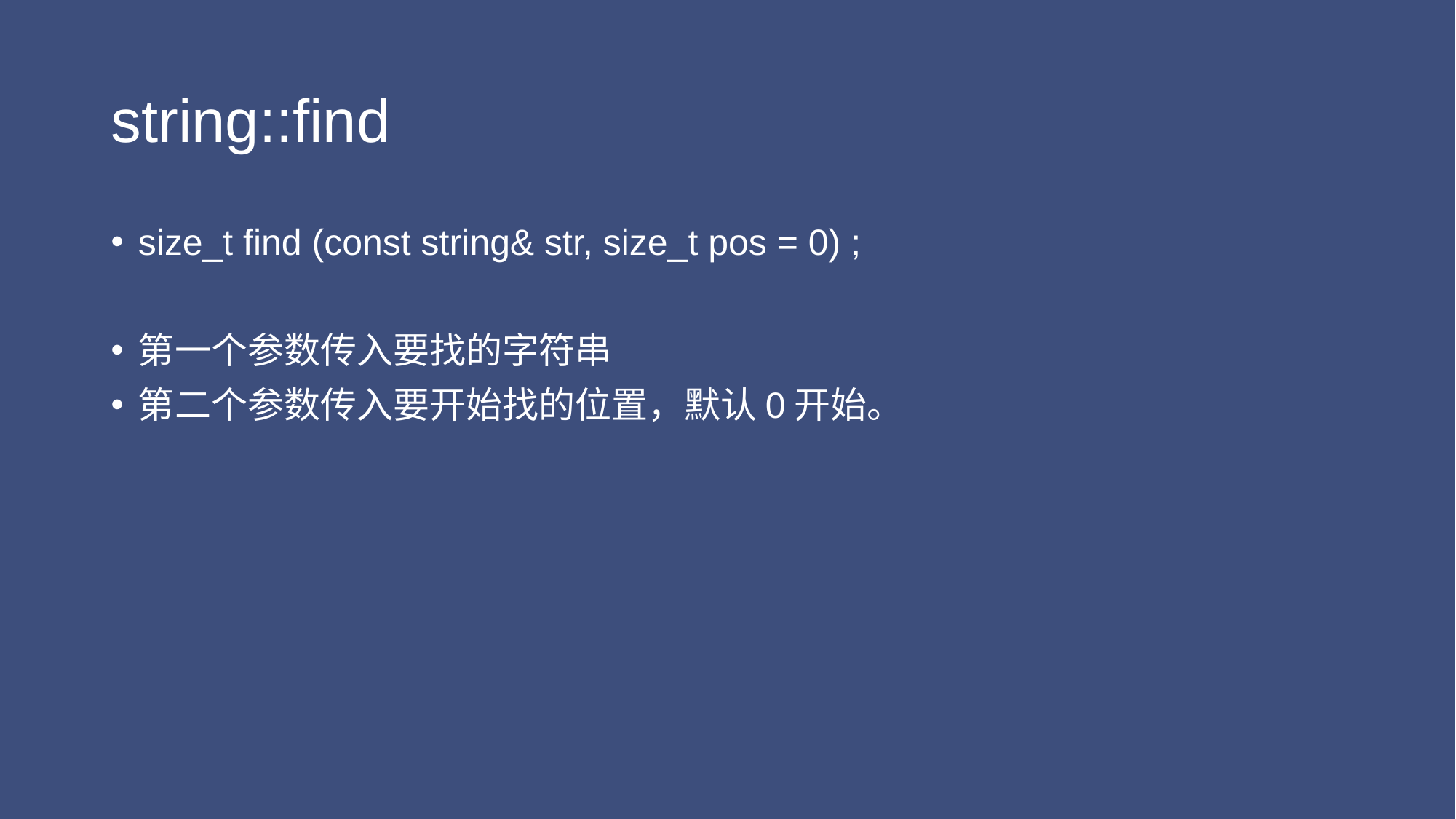

# string::find
size_t find (const string& str, size_t pos = 0) ;

第一个参数传入要找的字符串
第二个参数传入要开始找的位置，默认0开始。